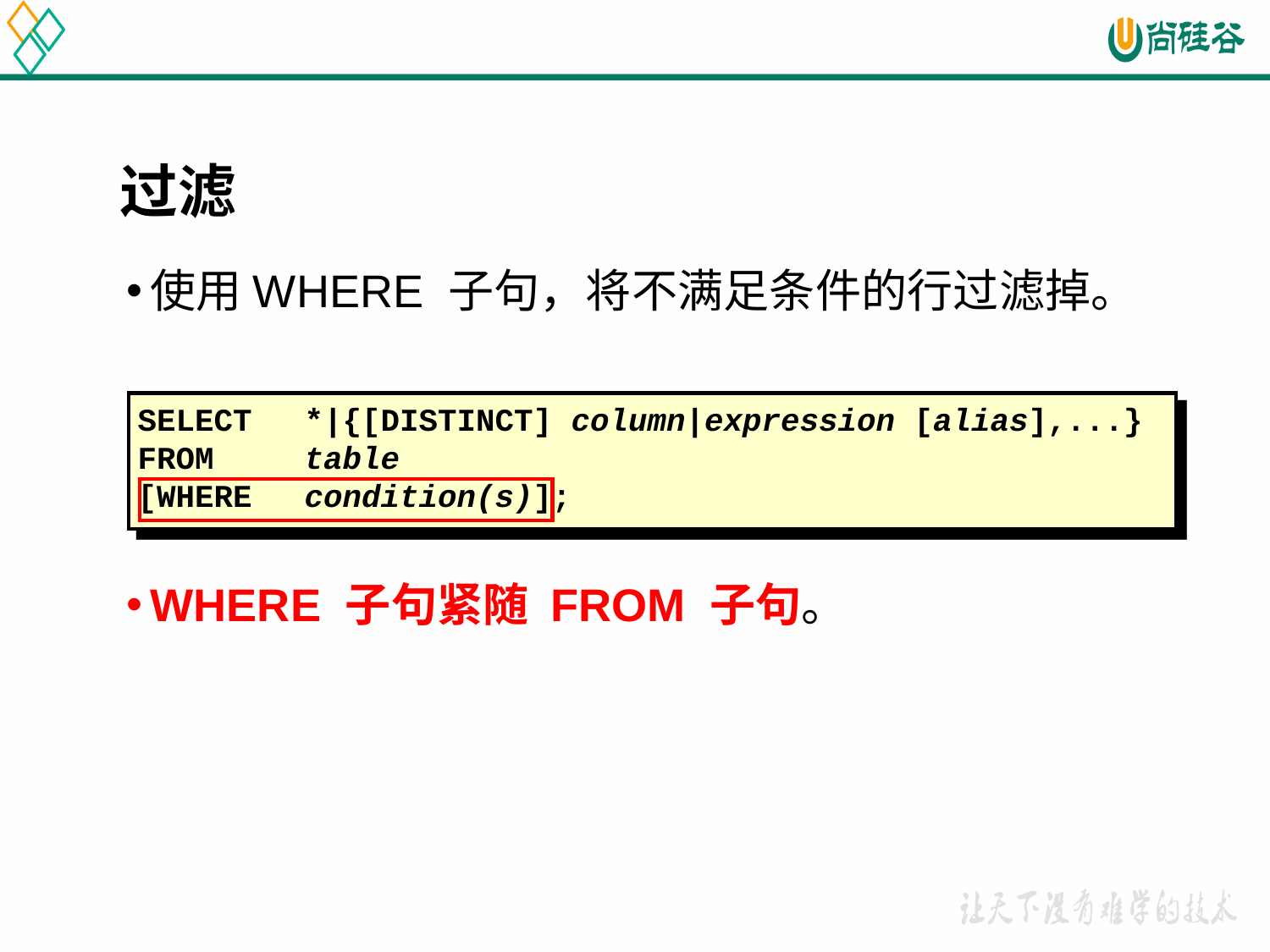

过滤
使用WHERE 子句，将不满足条件的行过滤掉。

WHERE 子句紧随 FROM 子句。
SELECT	*|{[DISTINCT] column|expression [alias],...}
FROM	table
[WHERE	condition(s)];